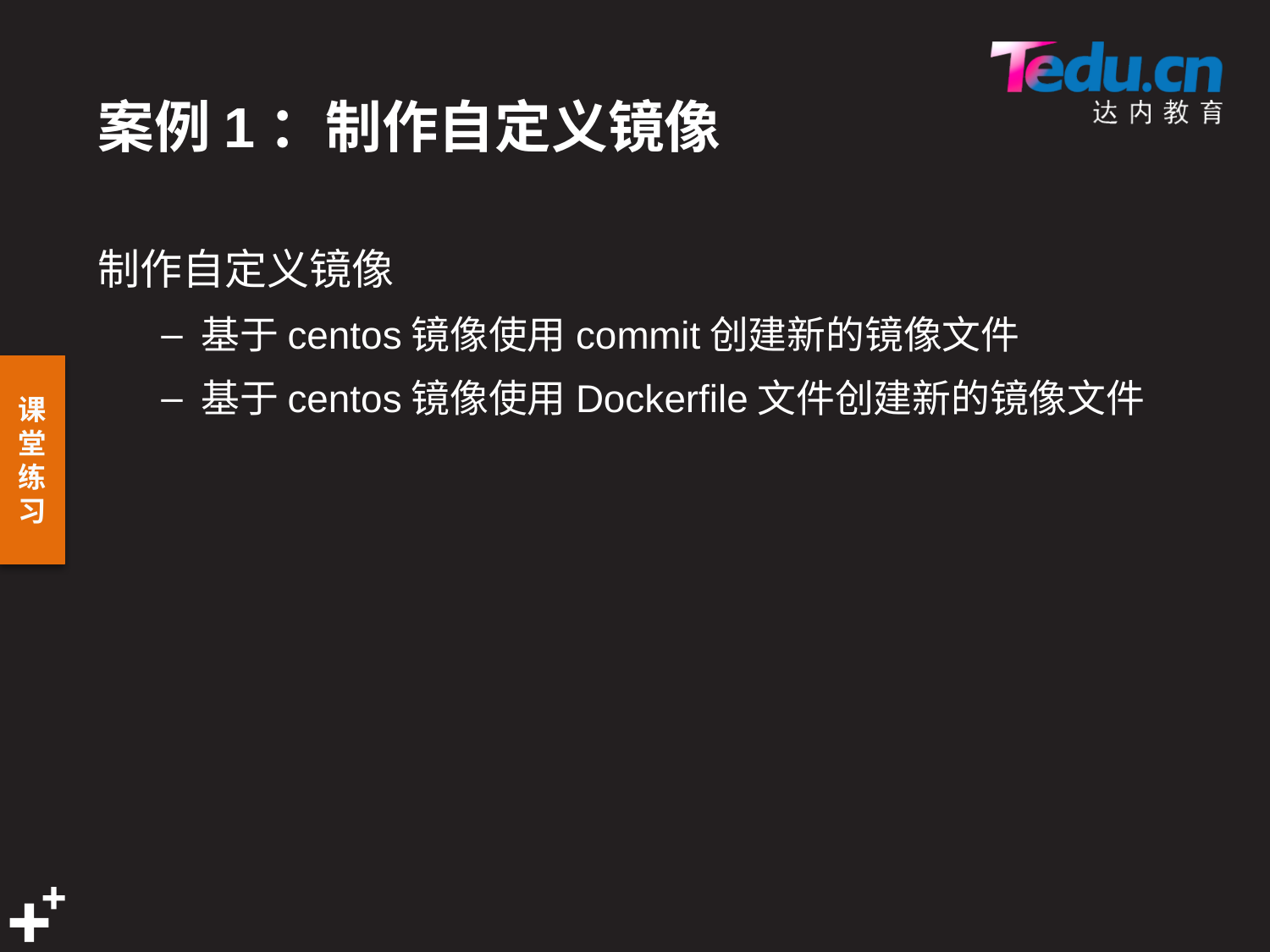

# 案例1：制作自定义镜像
制作自定义镜像
基于centos镜像使用commit创建新的镜像文件
基于centos镜像使用Dockerfile文件创建新的镜像文件